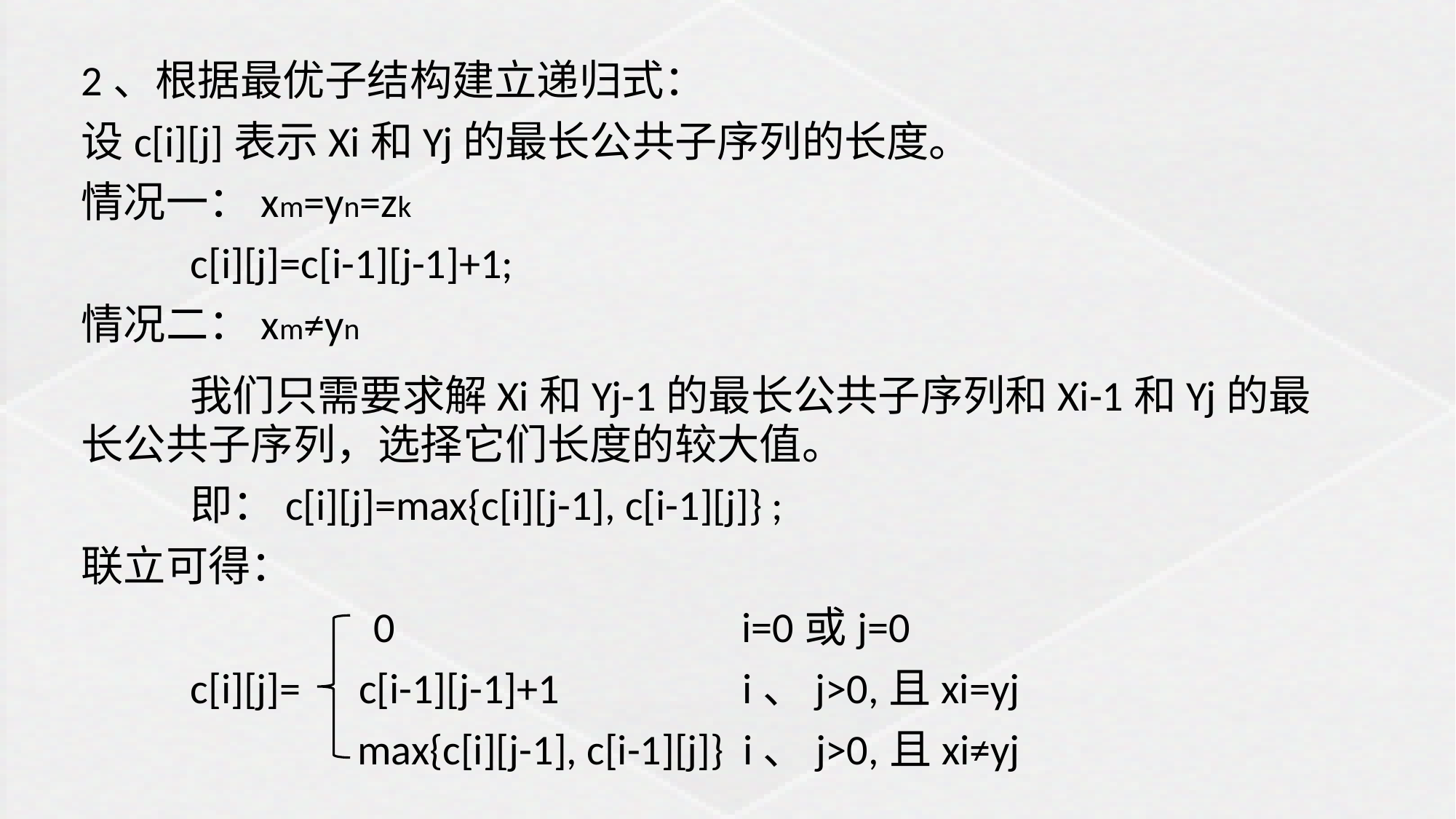

2、根据最优子结构建立递归式：
设c[i][j]表示Xi和Yj的最长公共子序列的长度。
情况一：xm=yn=zk
	c[i][j]=c[i-1][j-1]+1;
情况二：xm≠yn
	我们只需要求解Xi和Yj-1的最长公共子序列和Xi-1和Yj的最长公共子序列，选择它们长度的较大值。
	即：c[i][j]=max{c[i][j-1], c[i-1][j]} ;
联立可得：
	                   0                                    i=0或j=0
	c[i][j]=      c[i-1][j-1]+1                   i、j>0,且xi=yj
 		      max{c[i][j-1], c[i-1][j]}  i、j>0,且xi≠yj